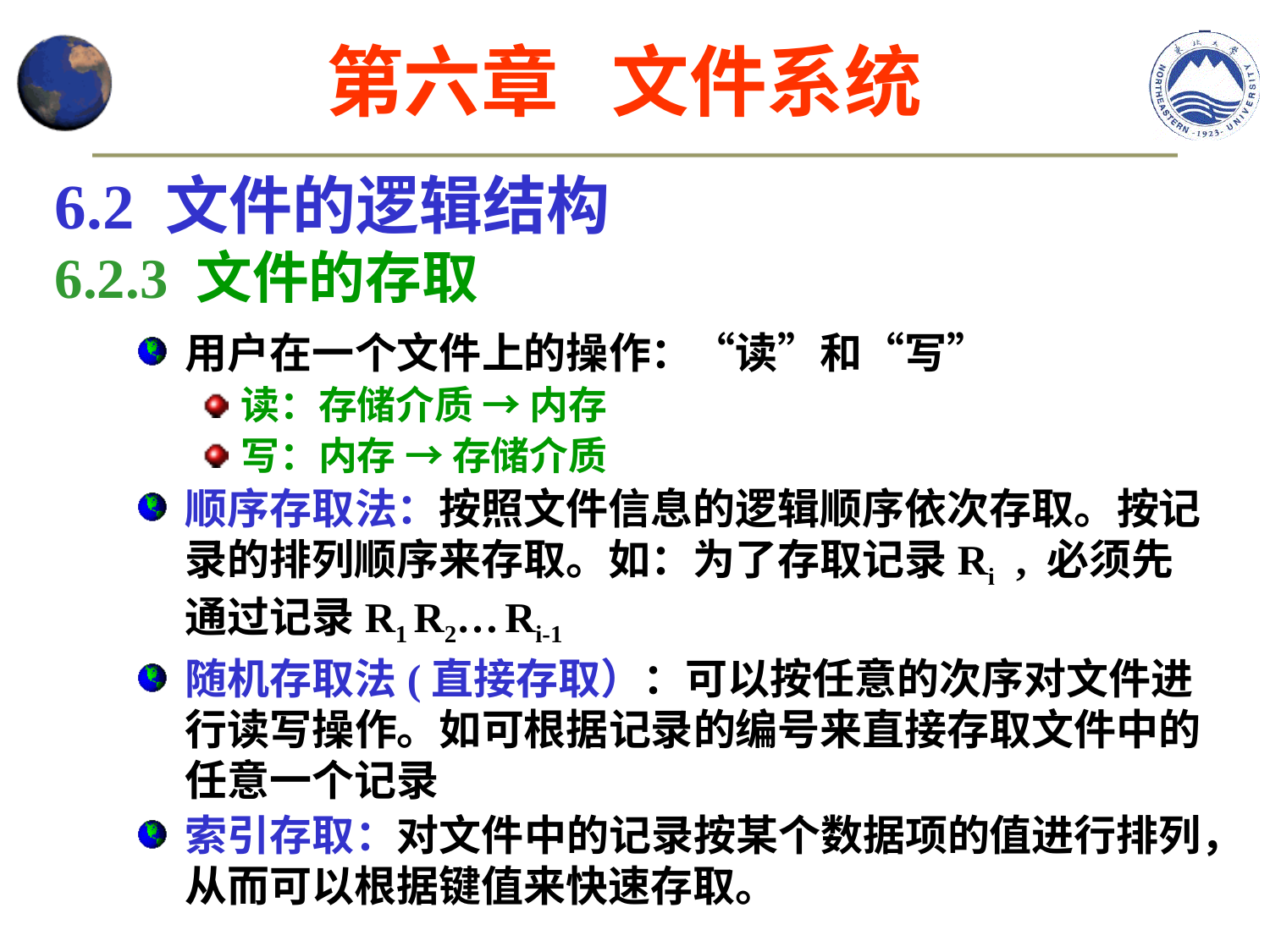

第六章   文件系统
6.2 文件的逻辑结构
6.2.3 文件的存取
用户在一个文件上的操作：“读”和“写”
读：存储介质 → 内存
写：内存 → 存储介质
顺序存取法：按照文件信息的逻辑顺序依次存取。按记录的排列顺序来存取。如：为了存取记录Ri  , 必须先通过记录R1 R2… Ri-1
随机存取法(直接存取）：可以按任意的次序对文件进行读写操作。如可根据记录的编号来直接存取文件中的任意一个记录
索引存取：对文件中的记录按某个数据项的值进行排列，从而可以根据键值来快速存取。